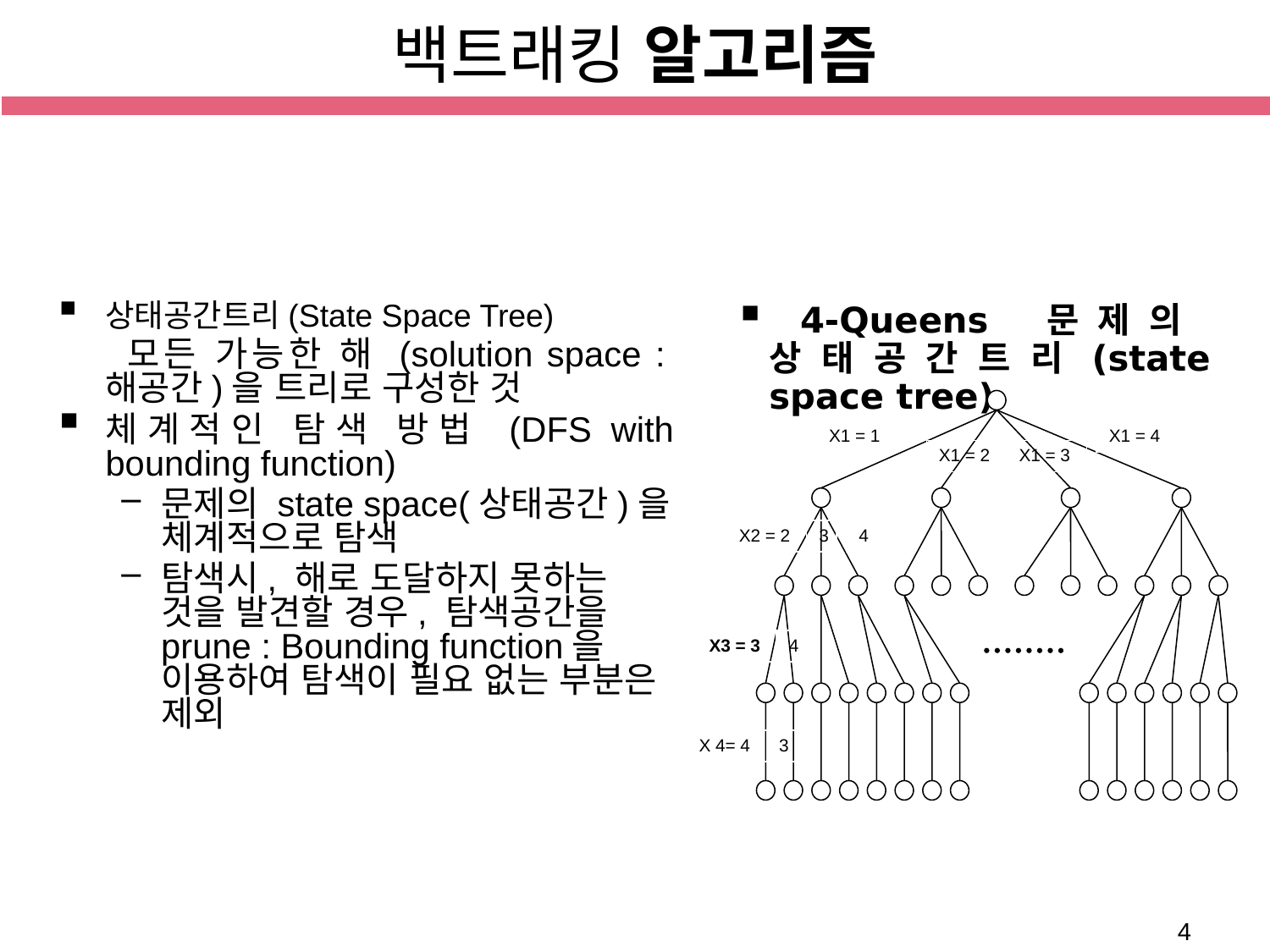

# 백트래킹 알고리즘
상태공간트리(State Space Tree)
    모든 가능한 해 (solution space :해공간)을 트리로 구성한 것
체계적인 탐색 방법 (DFS with bounding function)
문제의 state space(상태공간)을 체계적으로 탐색
탐색시, 해로 도달하지 못하는 것을 발견할 경우, 탐색공간을 prune : Bounding function을 이용하여 탐색이 필요 없는 부분은 제외

 4-Queens 문제의  상태공간트리(state space tree)

X1 = 1
X1 = 4
X1 = 2
X1 = 3

X2 = 2
3
4

X3 = 3
4

X 4= 4
3